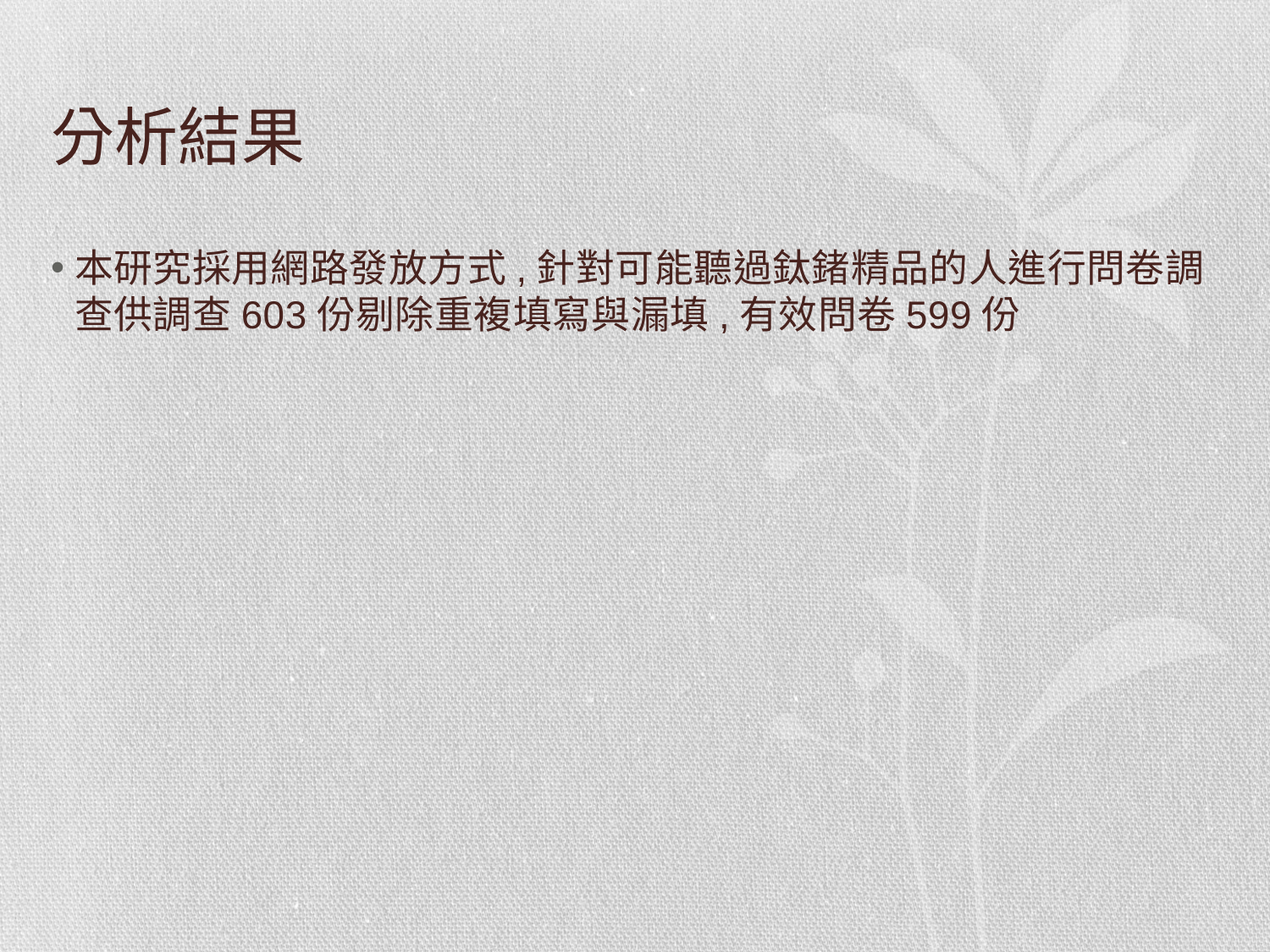

# 分析結果

本研究採用網路發放方式,針對可能聽過鈦鍺精品的人進行問卷調查供調查603份剔除重複填寫與漏填,有效問卷599份